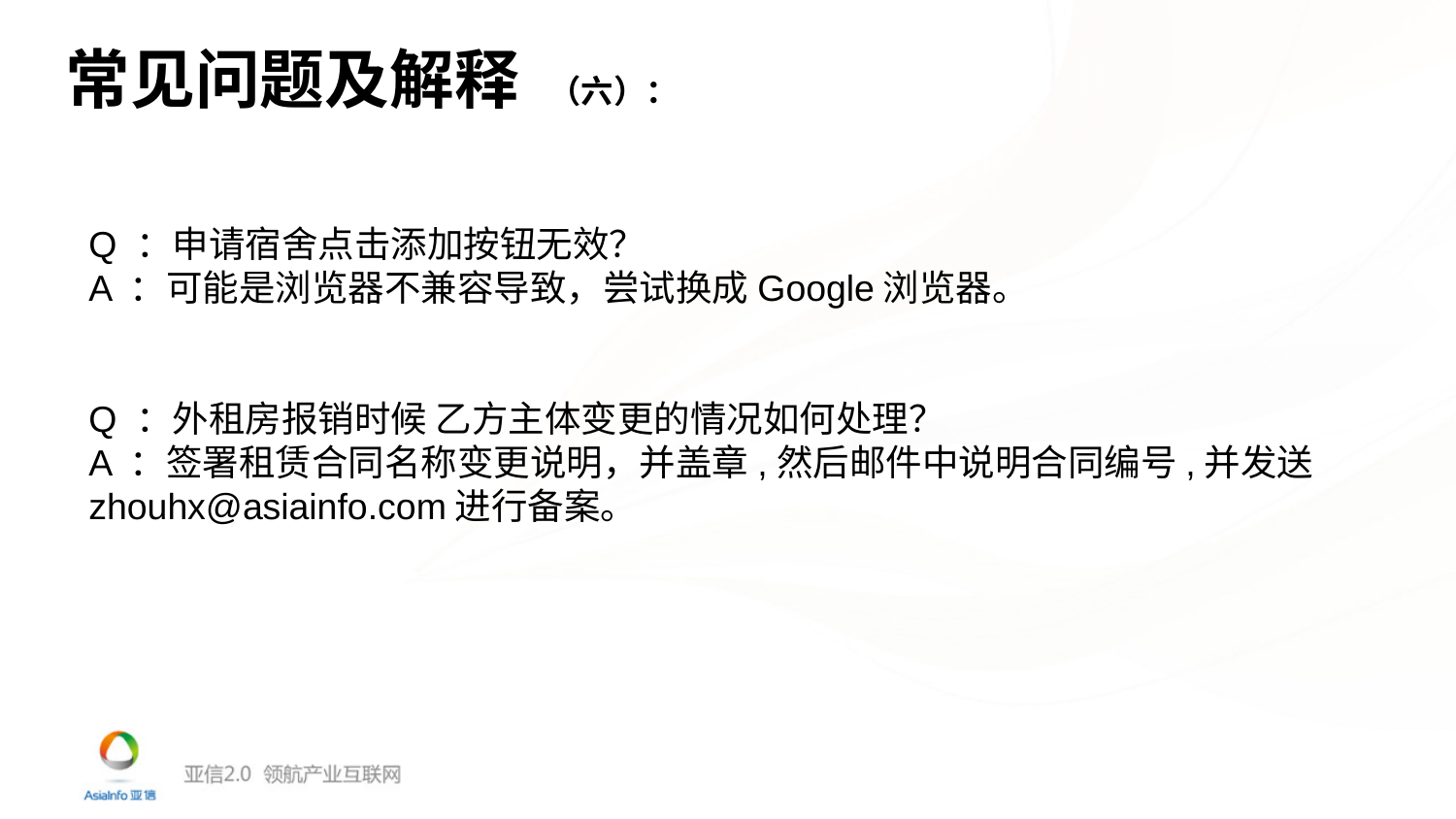

常见问题及解释  （六）：
Q ：申请宿舍点击添加按钮无效？
A ：可能是浏览器不兼容导致，尝试换成Google浏览器。

Q ：外租房报销时候 乙方主体变更的情况如何处理？
A ：签署租赁合同名称变更说明，并盖章,然后邮件中说明合同编号,并发送zhouhx@asiainfo.com进行备案。